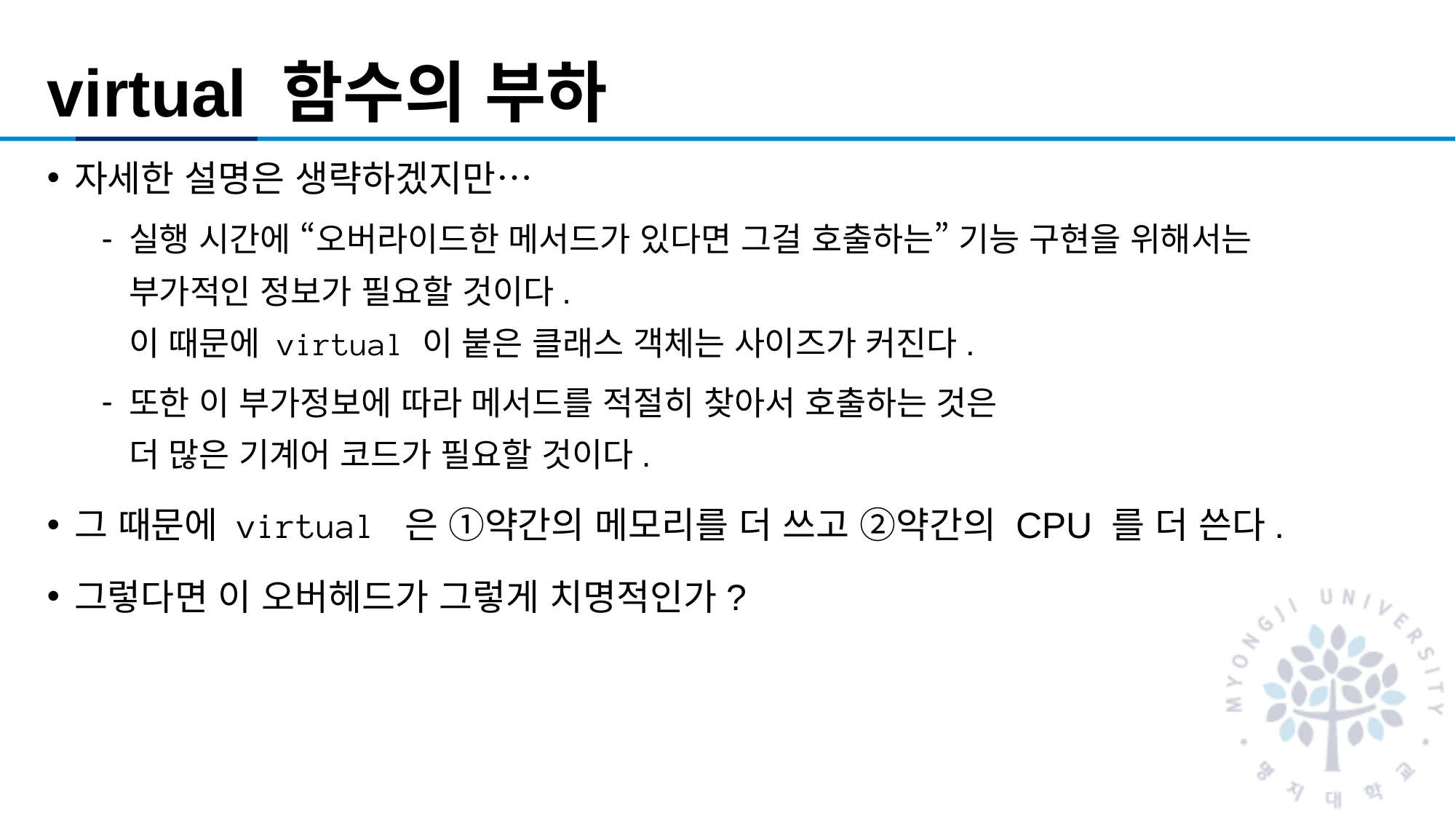

# virtual 함수의 부하
자세한 설명은 생략하겠지만…
실행 시간에 “오버라이드한 메서드가 있다면 그걸 호출하는” 기능 구현을 위해서는
부가적인 정보가 필요할 것이다.
이 때문에 virtual 이 붙은 클래스 객체는 사이즈가 커진다.
또한 이 부가정보에 따라 메서드를 적절히 찾아서 호출하는 것은
더 많은 기계어 코드가 필요할 것이다.
그 때문에 virtual 은 ①약간의 메모리를 더 쓰고 ②약간의 CPU 를 더 쓴다.
그렇다면 이 오버헤드가 그렇게 치명적인가?